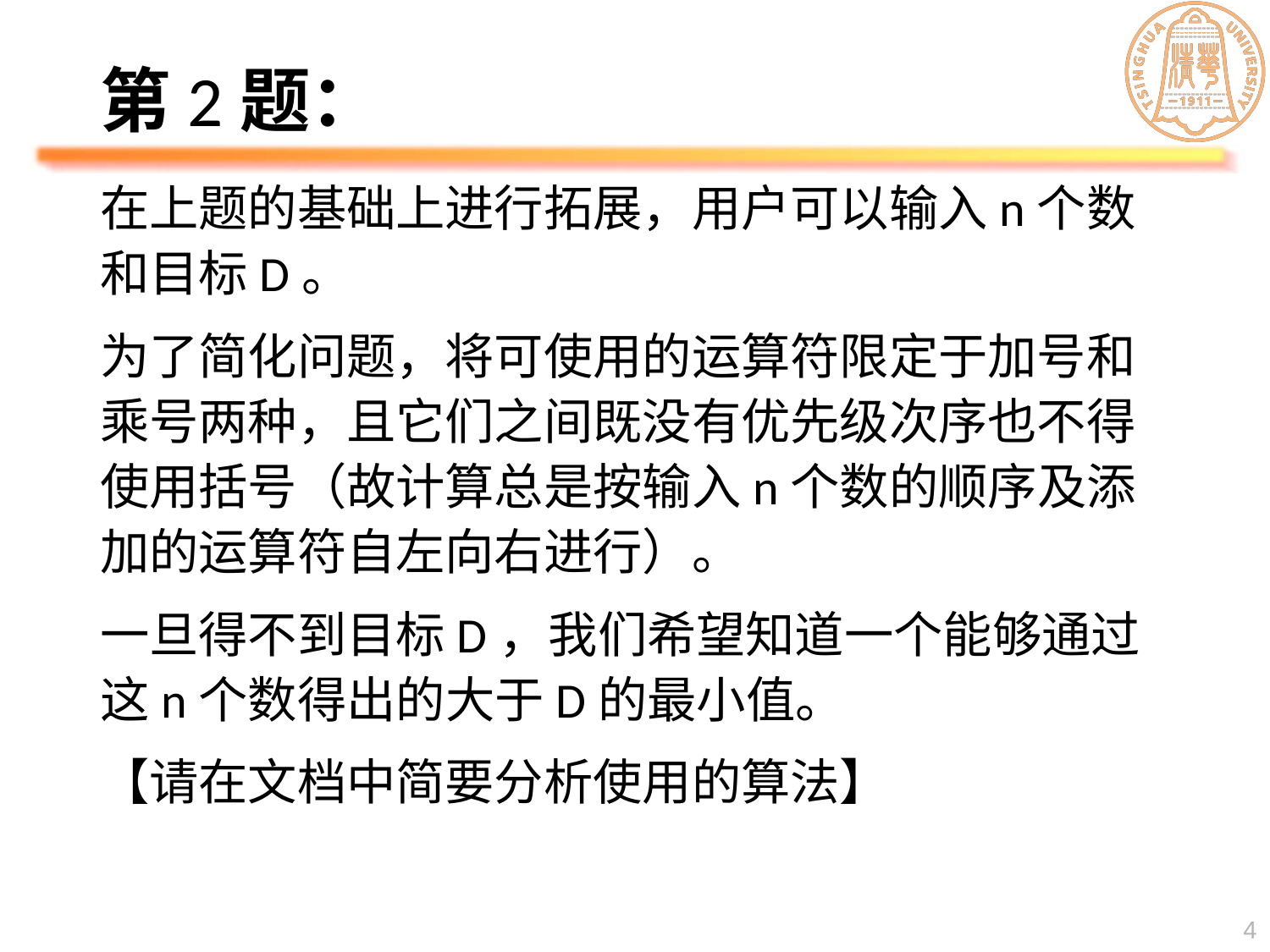

# 第2题：
在上题的基础上进行拓展，用户可以输入n个数和目标D。
为了简化问题，将可使用的运算符限定于加号和乘号两种，且它们之间既没有优先级次序也不得使用括号（故计算总是按输入n个数的顺序及添加的运算符自左向右进行）。
一旦得不到目标D，我们希望知道一个能够通过这n个数得出的大于D的最小值。
【请在文档中简要分析使用的算法】

4